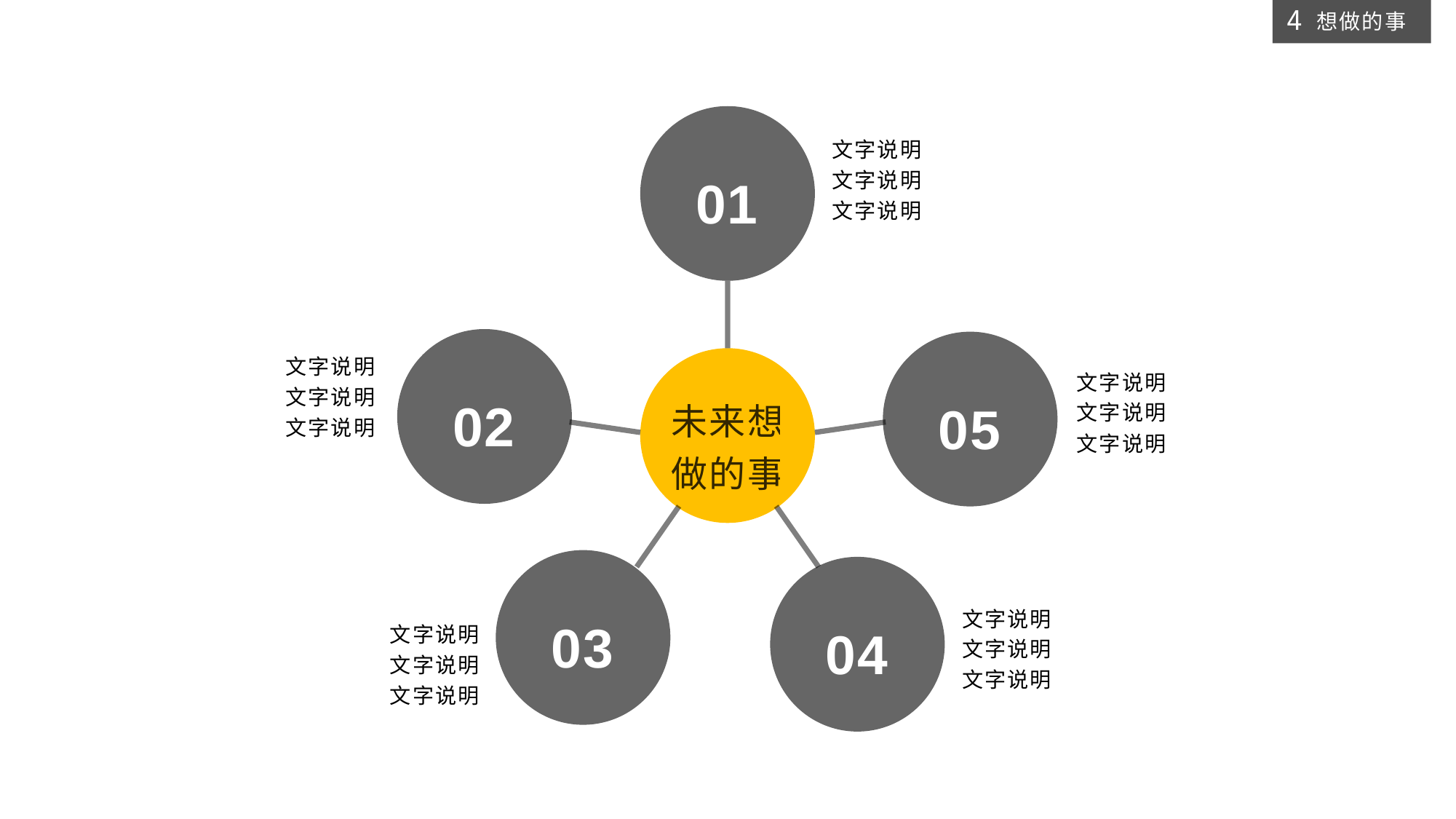

4

想做的事

01
文字说明
文字说明
文字说明

02

05
文字说明
文字说明
文字说明

未来想
做的事

文字文字
文字说明
文字说明
文字说明

03

04

文字文字
文字说明
文字说明
文字说明
文字说明
文字说明
文字说明